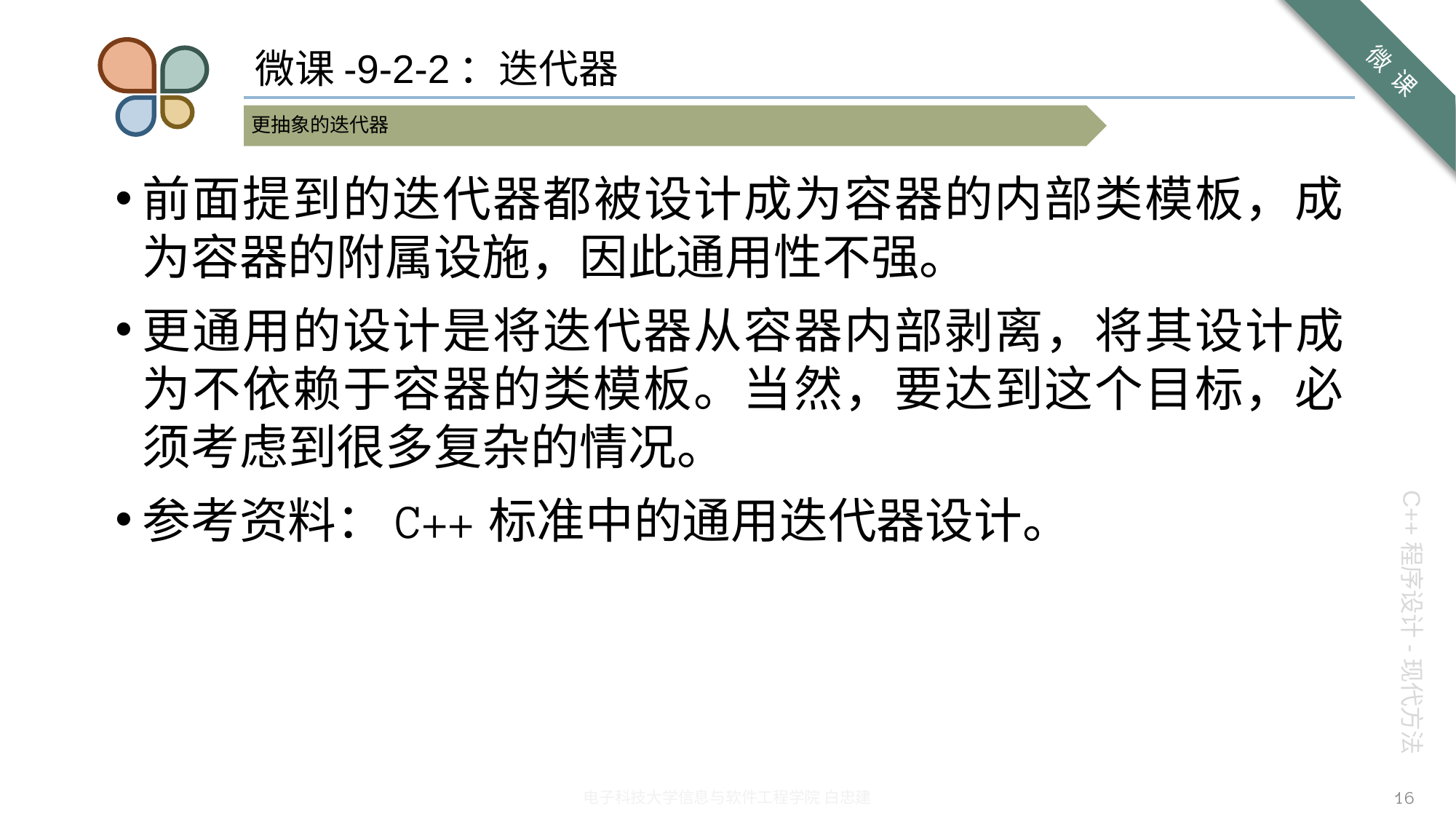

# 微课-9-2-2：迭代器
更抽象的迭代器
前面提到的迭代器都被设计成为容器的内部类模板，成为容器的附属设施，因此通用性不强。
更通用的设计是将迭代器从容器内部剥离，将其设计成为不依赖于容器的类模板。当然，要达到这个目标，必须考虑到很多复杂的情况。
参考资料：C++标准中的通用迭代器设计。
16